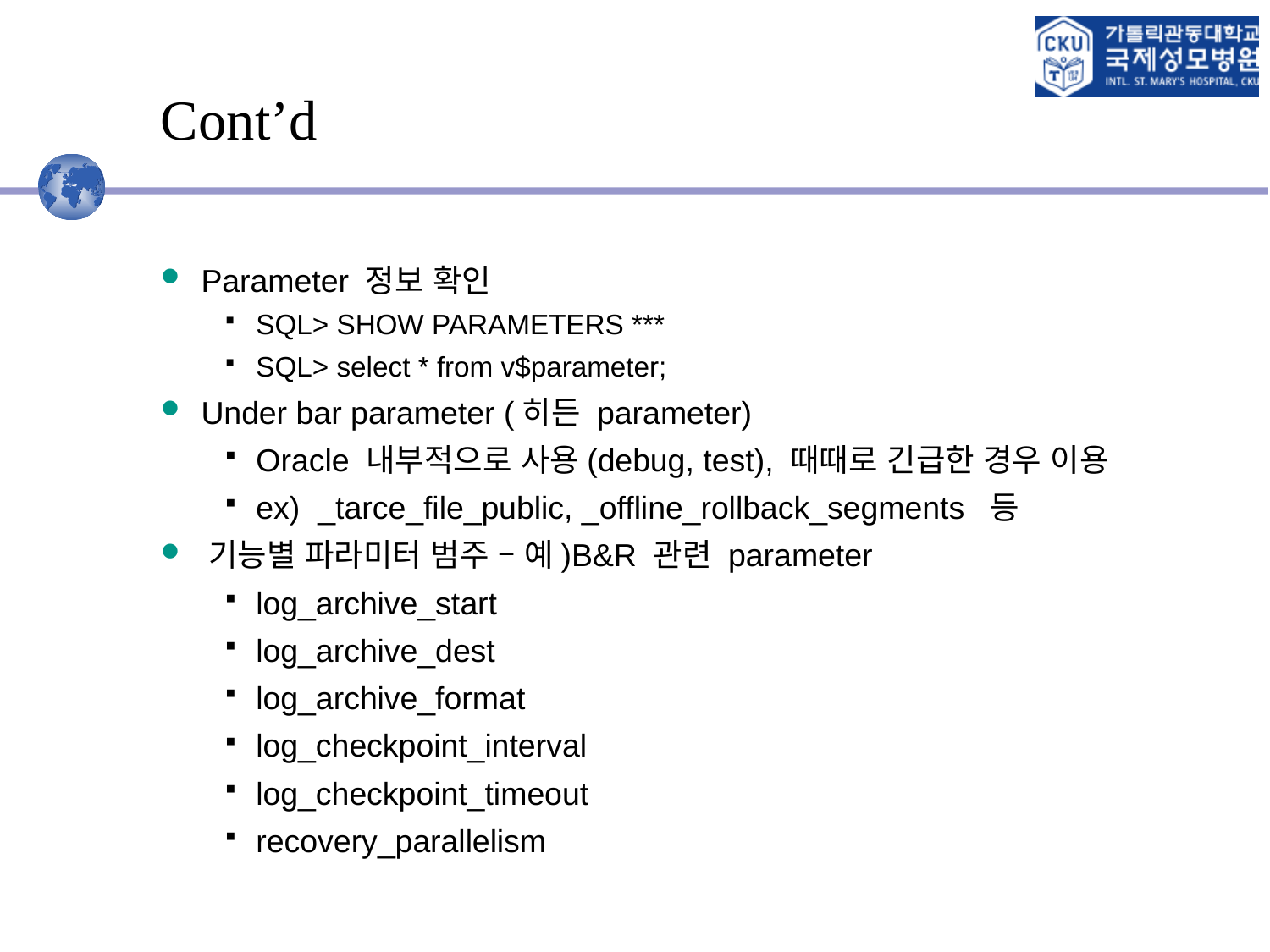

# Cont’d

 Parameter 정보 확인
SQL> SHOW PARAMETERS ***
SQL> select * from v$parameter;
 Under bar parameter (히든 parameter)
Oracle 내부적으로 사용(debug, test), 때때로 긴급한 경우 이용
ex)  _tarce_file_public, _offline_rollback_segments  등
 기능별 파라미터 범주 – 예)B&R 관련 parameter
log_archive_start
log_archive_dest
log_archive_format
log_checkpoint_interval
log_checkpoint_timeout
recovery_parallelism